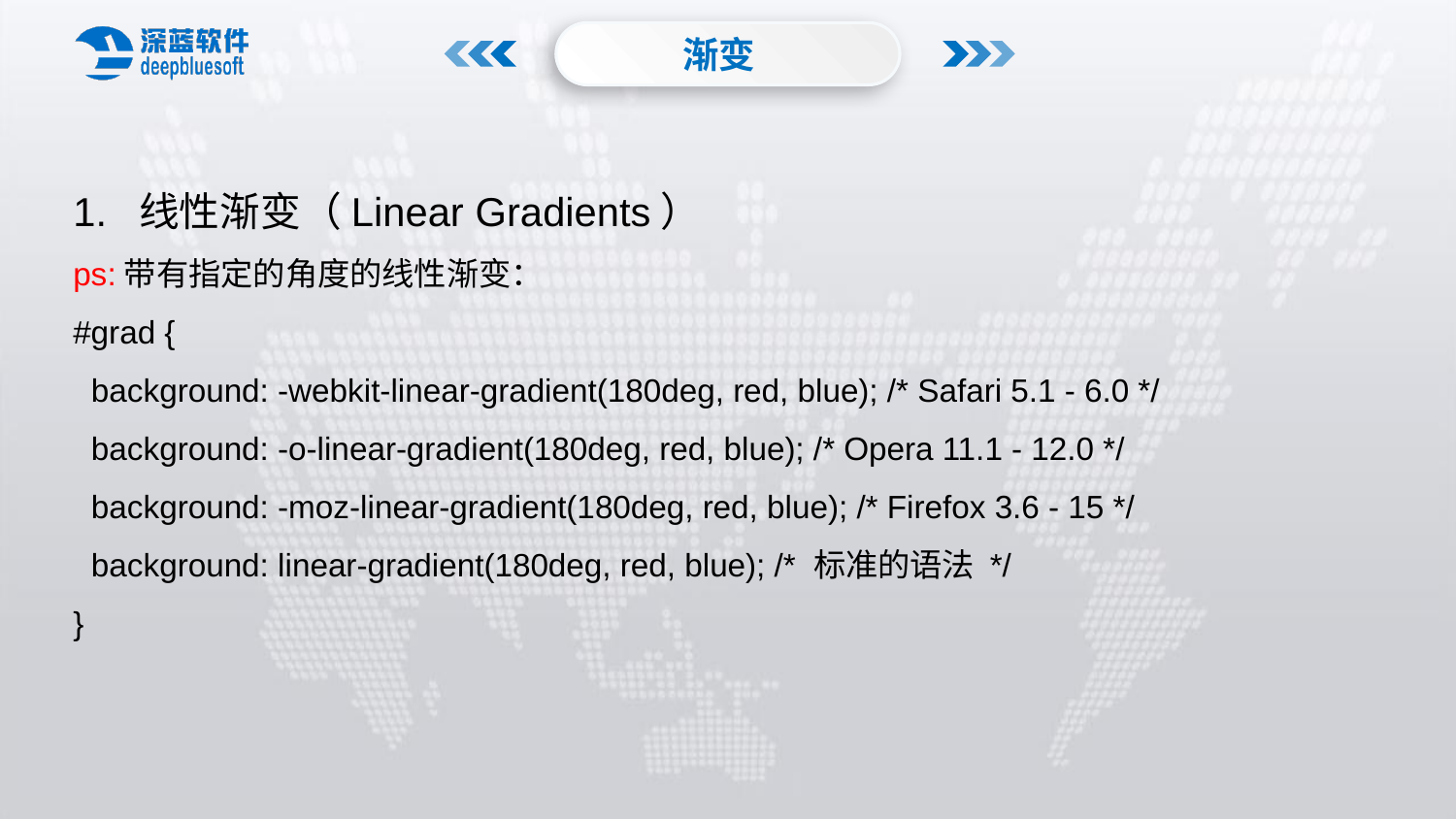

渐变

1.  线性渐变（Linear Gradients）
ps:带有指定的角度的线性渐变：
#grad {
  background: -webkit-linear-gradient(180deg, red, blue); /* Safari 5.1 - 6.0 */
  background: -o-linear-gradient(180deg, red, blue); /* Opera 11.1 - 12.0 */
  background: -moz-linear-gradient(180deg, red, blue); /* Firefox 3.6 - 15 */
  background: linear-gradient(180deg, red, blue); /* 标准的语法 */
}